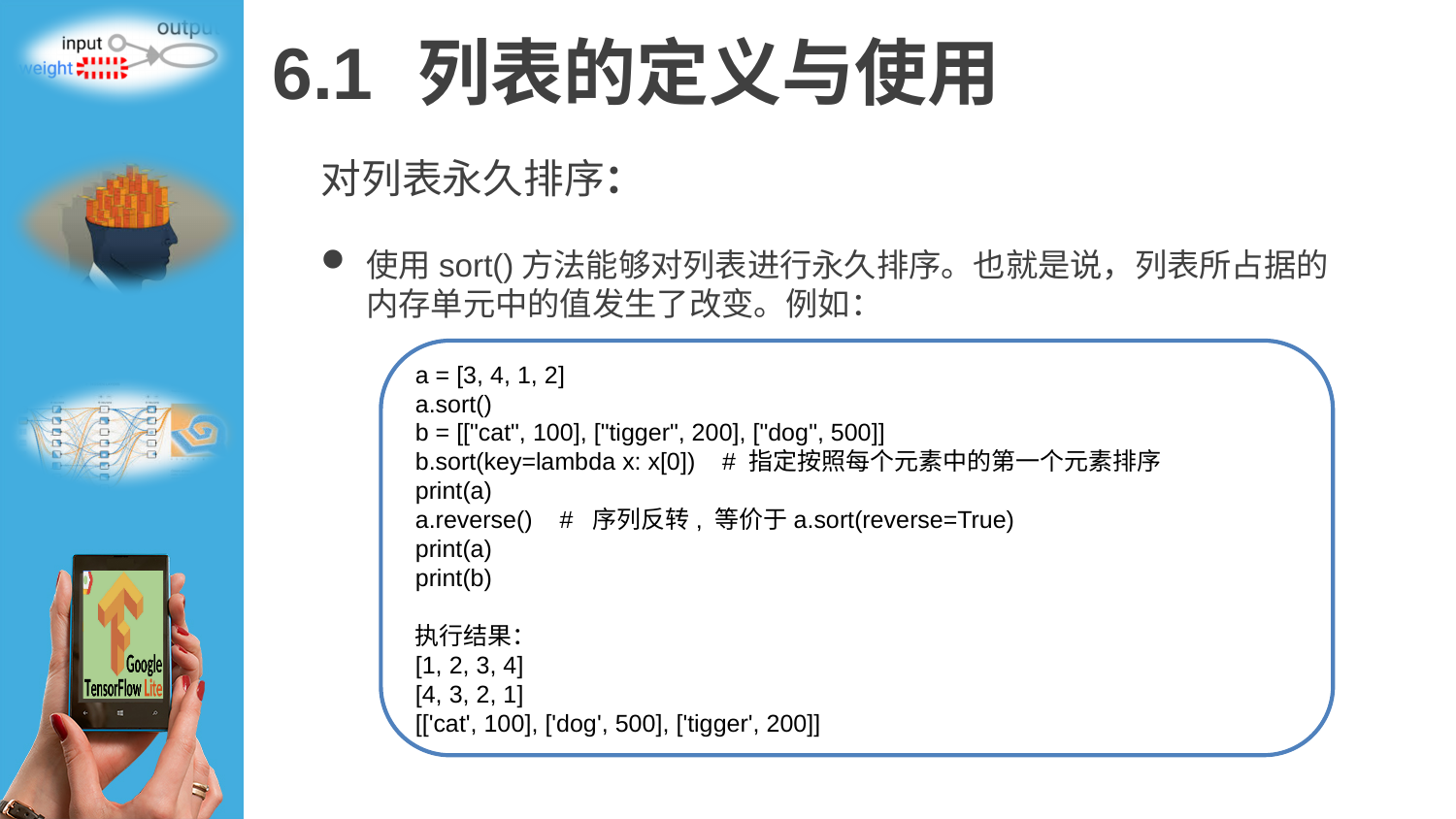

# 6.1 	列表的定义与使用
对列表永久排序：
使用sort()方法能够对列表进行永久排序。也就是说，列表所占据的内存单元中的值发生了改变。例如：

a = [3, 4, 1, 2]
a.sort()
b = [["cat", 100], ["tigger", 200], ["dog", 500]]
b.sort(key=lambda x: x[0])    # 指定按照每个元素中的第一个元素排序
print(a)
a.reverse()    #  序列反转, 等价于a.sort(reverse=True)
print(a)
print(b)

执行结果：
[1, 2, 3, 4]
[4, 3, 2, 1]
[['cat', 100], ['dog', 500], ['tigger', 200]]